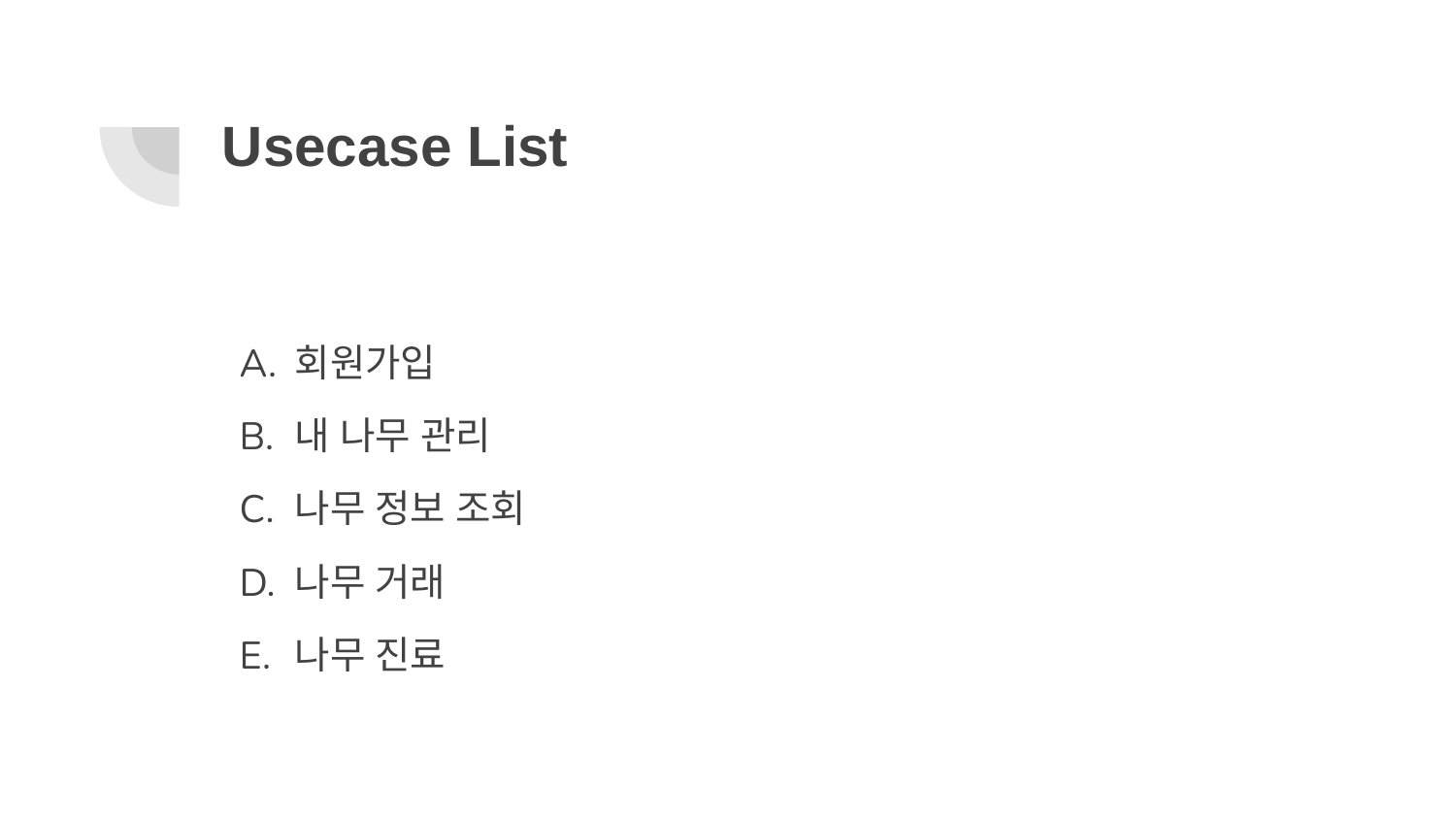

# Usecase List
회원가입
내 나무 관리
나무 정보 조회
나무 거래
나무 진료